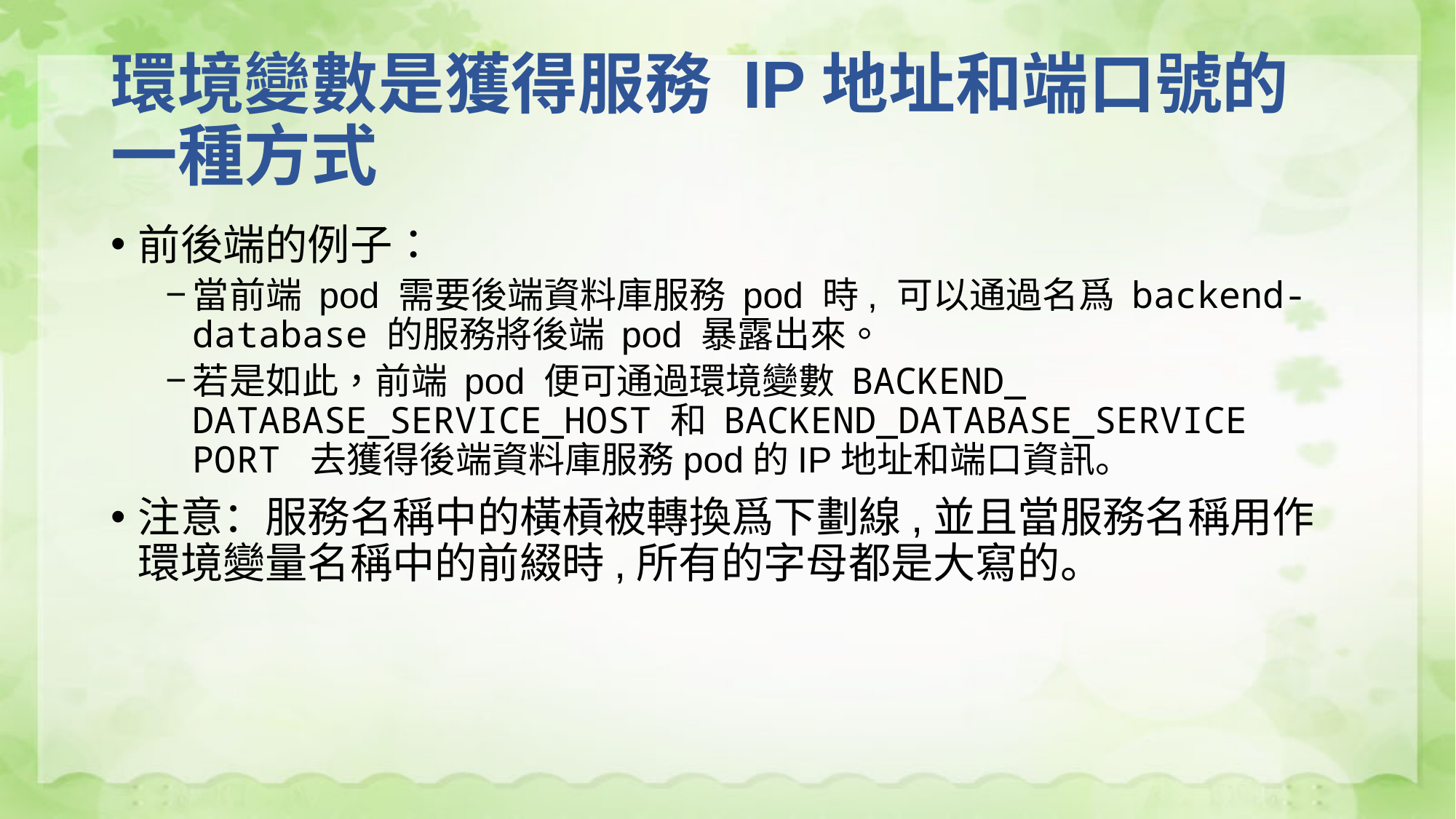

# 環境變數是獲得服務 IP地址和端口號的一種方式
前後端的例子：
當前端 pod 需要後端資料庫服務 pod 時, 可以通過名爲 backend-database 的服務將後端 pod 暴露出來。
若是如此，前端 pod 便可通過環境變數 BACKEND_ DATABASE_SERVICE_HOST 和 BACKEND_DATABASE_SERVICE PORT 去獲得後端資料庫服務pod的IP地址和端口資訊。
注意：服務名稱中的橫槓被轉換爲下劃線,並且當服務名稱用作環境變量名稱中的前綴時,所有的字母都是大寫的。